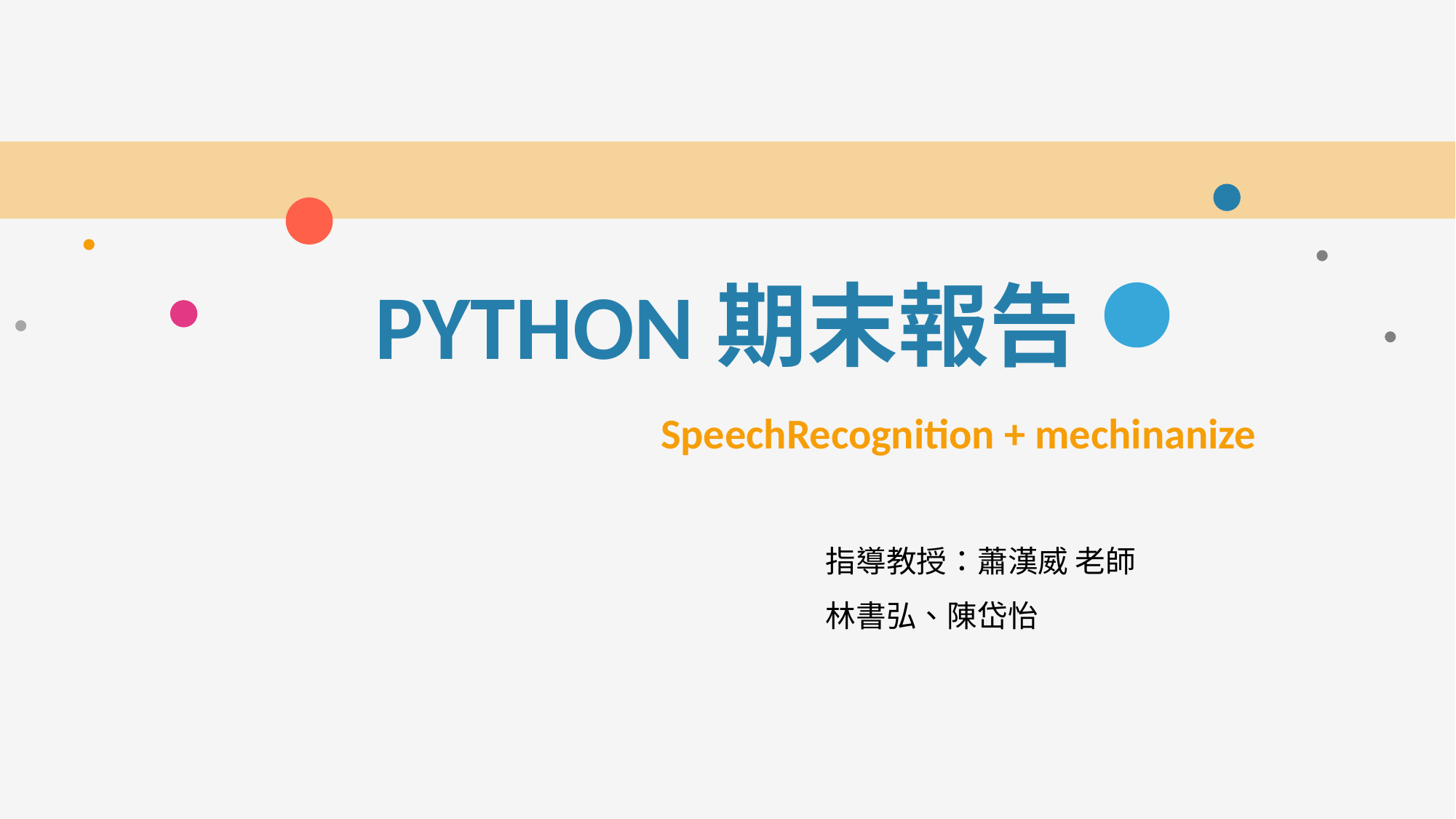

PYTHON期末報告

SpeechRecognition + mechinanize
指導教授：蕭漢威 老師
林書弘、陳岱怡